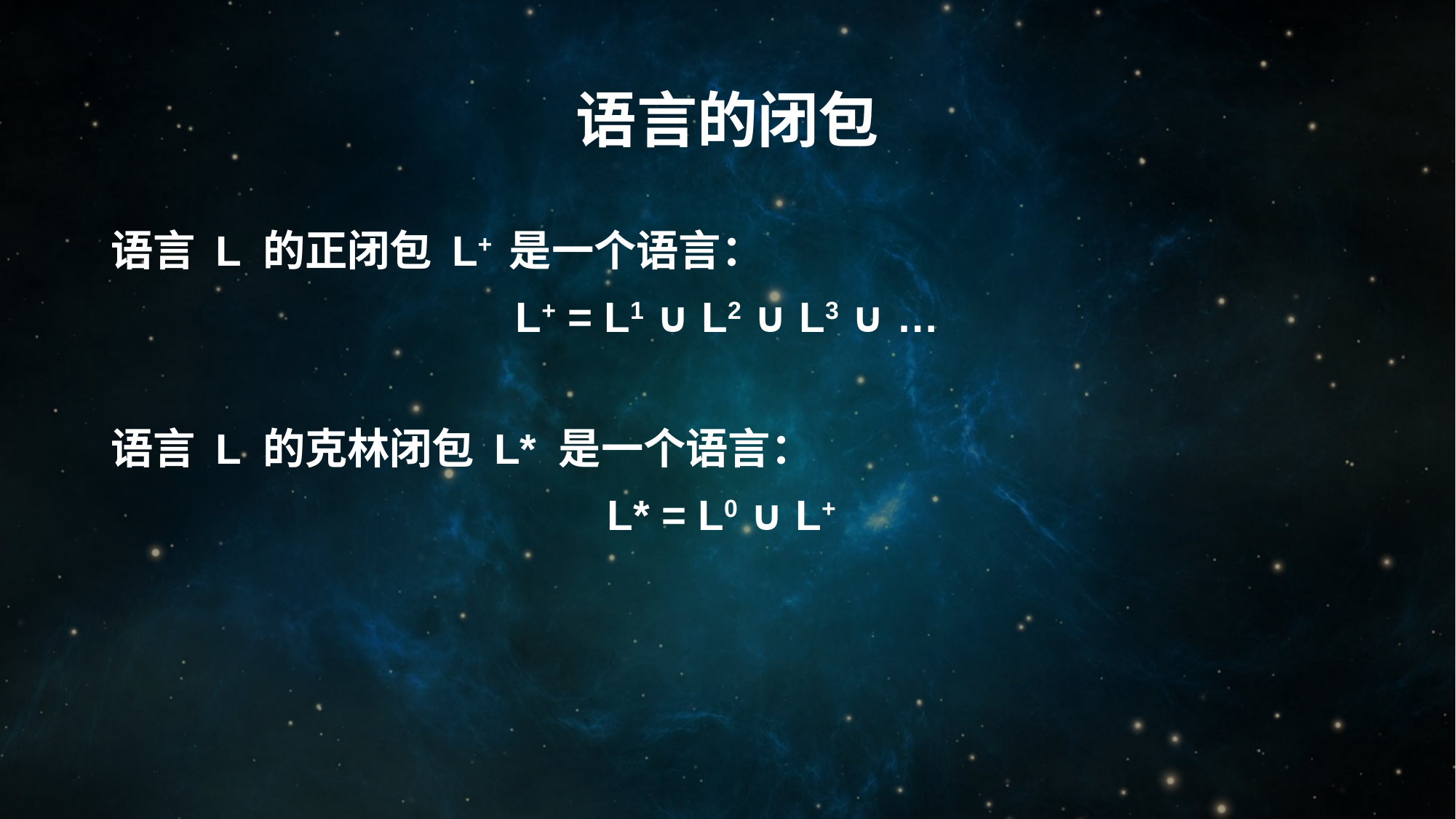

# 语言的闭包
语言 L 的正闭包 L+ 是一个语言：
L+ = L1 ∪ L2 ∪ L3 ∪ …

语言 L 的克林闭包 L* 是一个语言：
L* = L0 ∪ L+